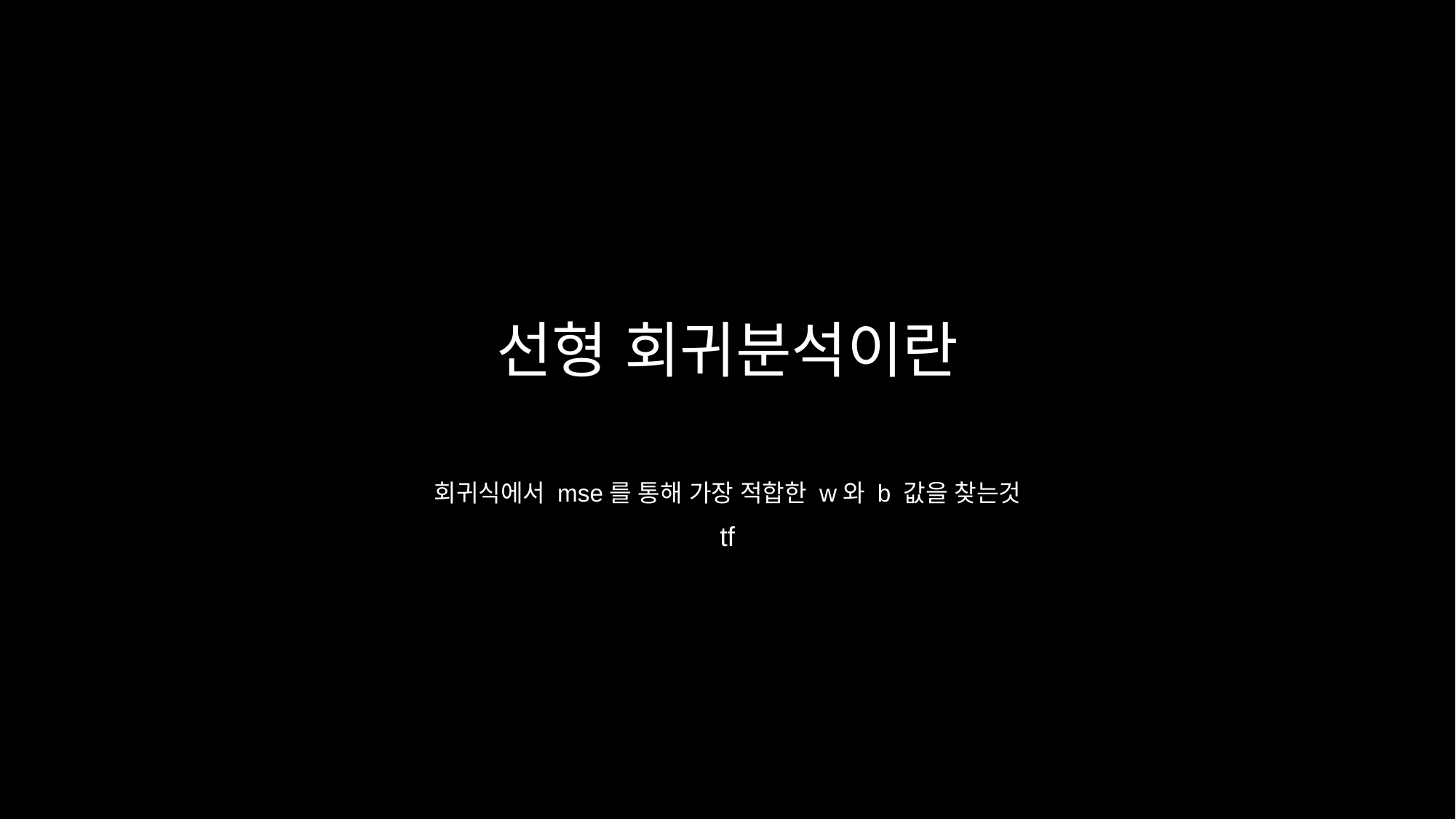

선형 회귀분석이란

회귀식에서 mse를 통해 가장 적합한 w와 b 값을 찾는것
tf